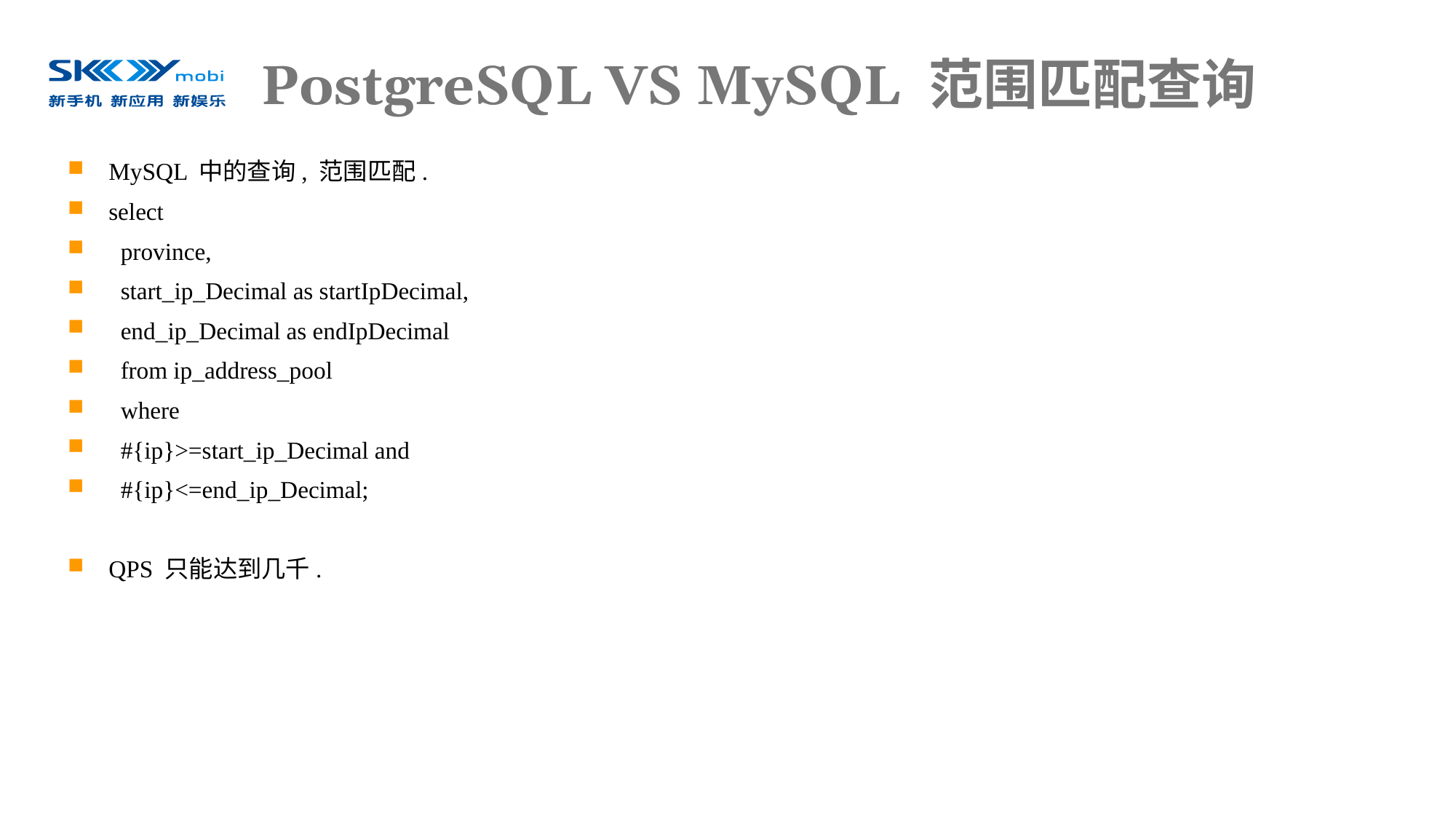

# PostgreSQL VS MySQL 范围匹配查询
MySQL 中的查询, 范围匹配.
select
  province,
  start_ip_Decimal as startIpDecimal,
  end_ip_Decimal as endIpDecimal
  from ip_address_pool
  where
  #{ip}>=start_ip_Decimal and
  #{ip}<=end_ip_Decimal;

QPS 只能达到几千.